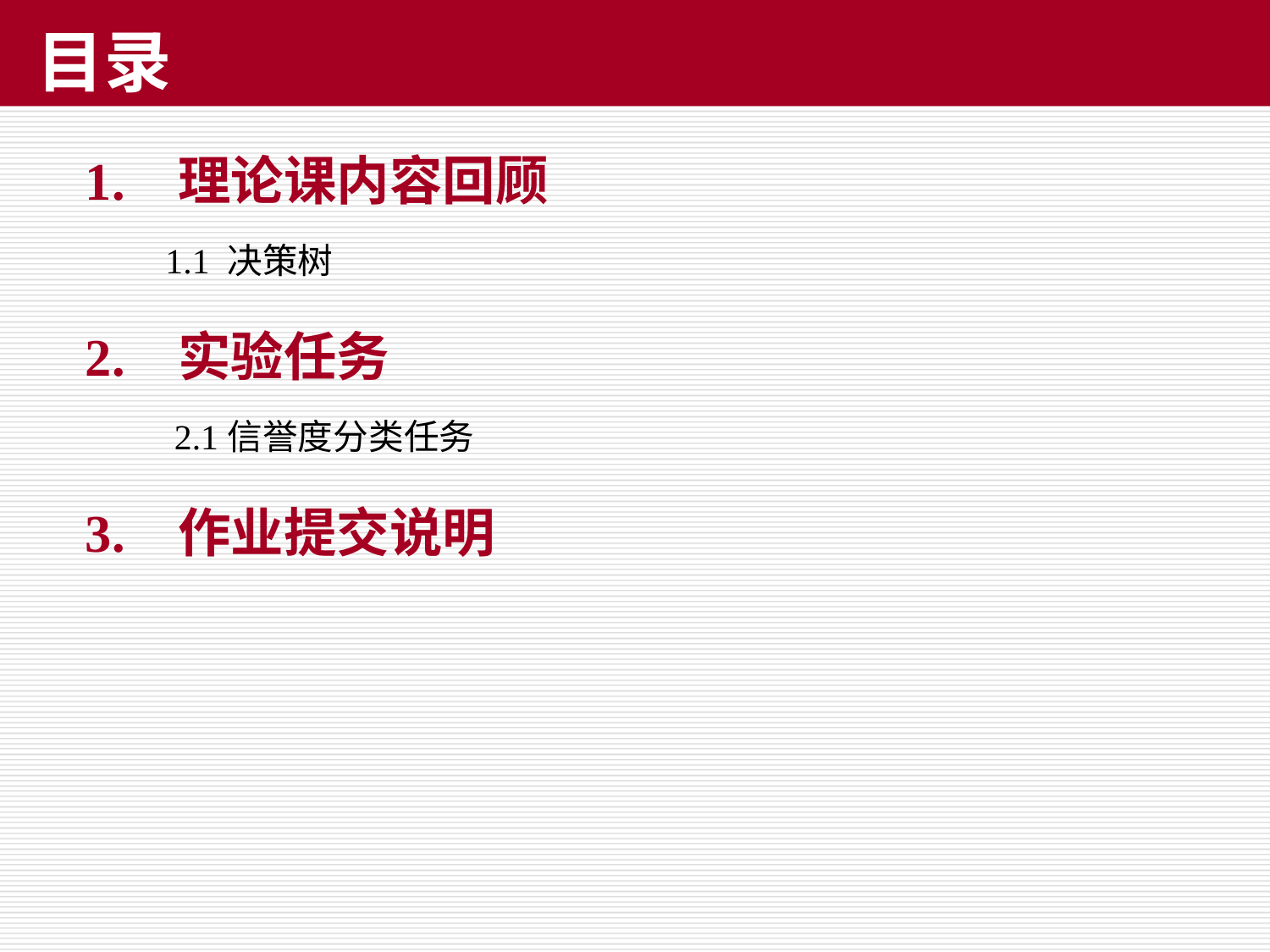

# 目录
1.   理论课内容回顾
         1.1 决策树
2.   实验任务
          2.1信誉度分类任务
3.   作业提交说明

2